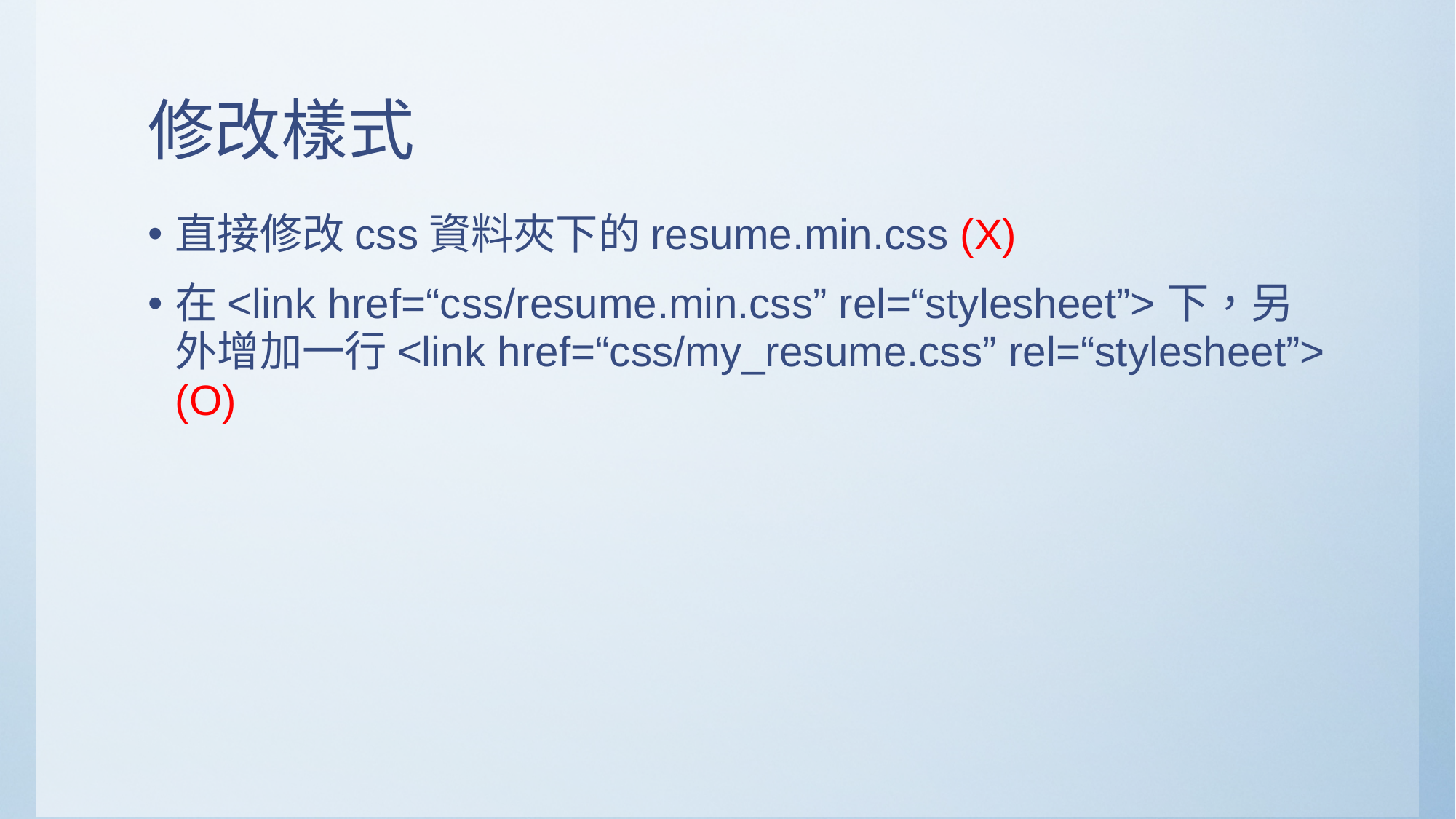

# 修改樣式
直接修改css資料夾下的resume.min.css (X)
在<link href=“css/resume.min.css” rel=“stylesheet”>下，另外增加一行<link href=“css/my_resume.css” rel=“stylesheet”> (O)